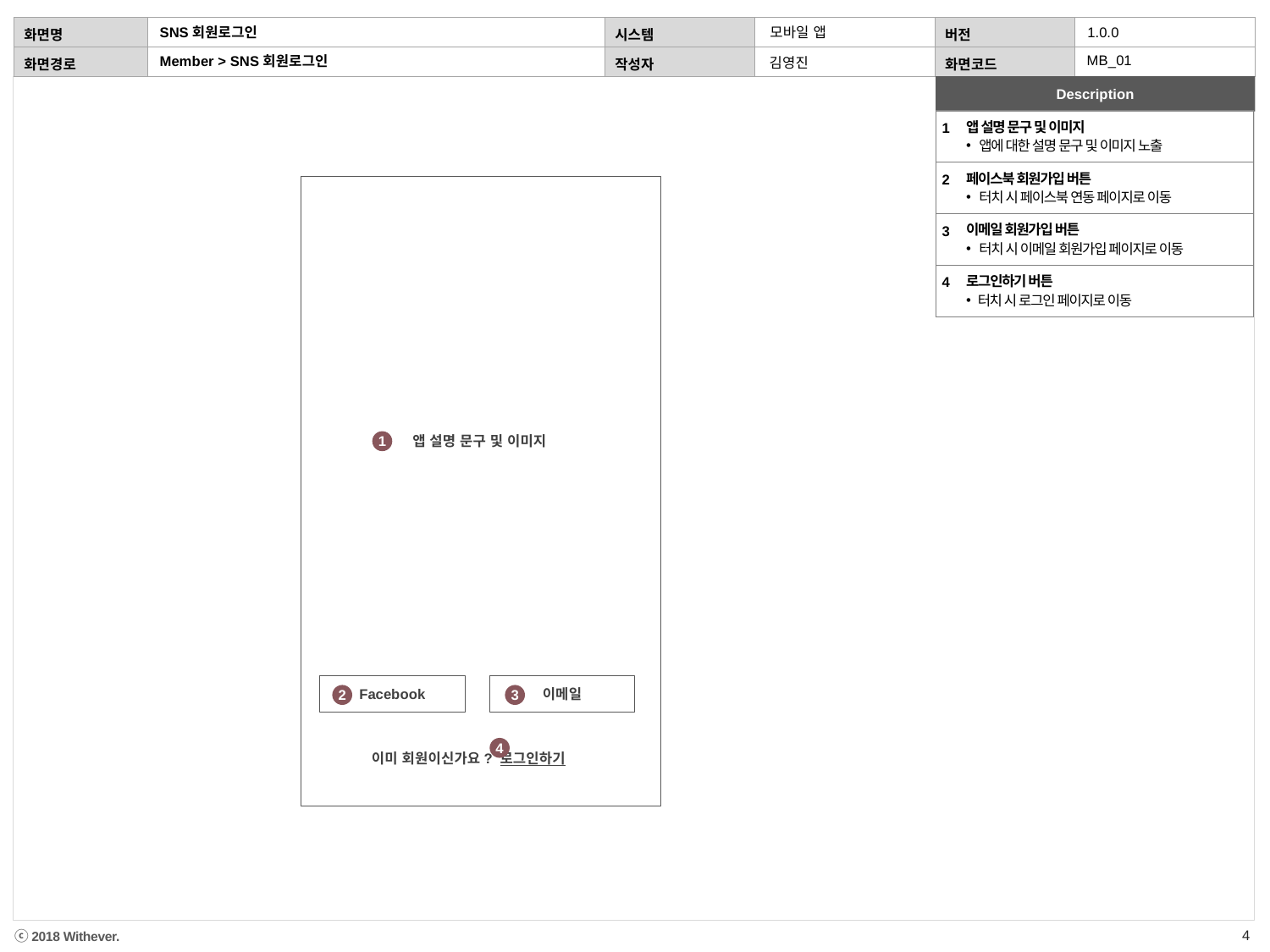

# SNS회원로그인
모바일 앱
MB_01
Member > SNS회원로그인
김영진
| 1 | 앱 설명 문구 및 이미지 앱에 대한 설명 문구 및 이미지 노출 |
| --- | --- |
| 2 | 페이스북 회원가입 버튼 터치 시 페이스북 연동 페이지로 이동 |
| 3 | 이메일 회원가입 버튼 터치 시 이메일 회원가입 페이지로 이동 |
| 4 | 로그인하기 버튼 터치 시 로그인 페이지로 이동 |

앱 설명 문구 및 이미지
1

Facebook
이메일
2
3
4
이미 회원이신가요? 로그인하기